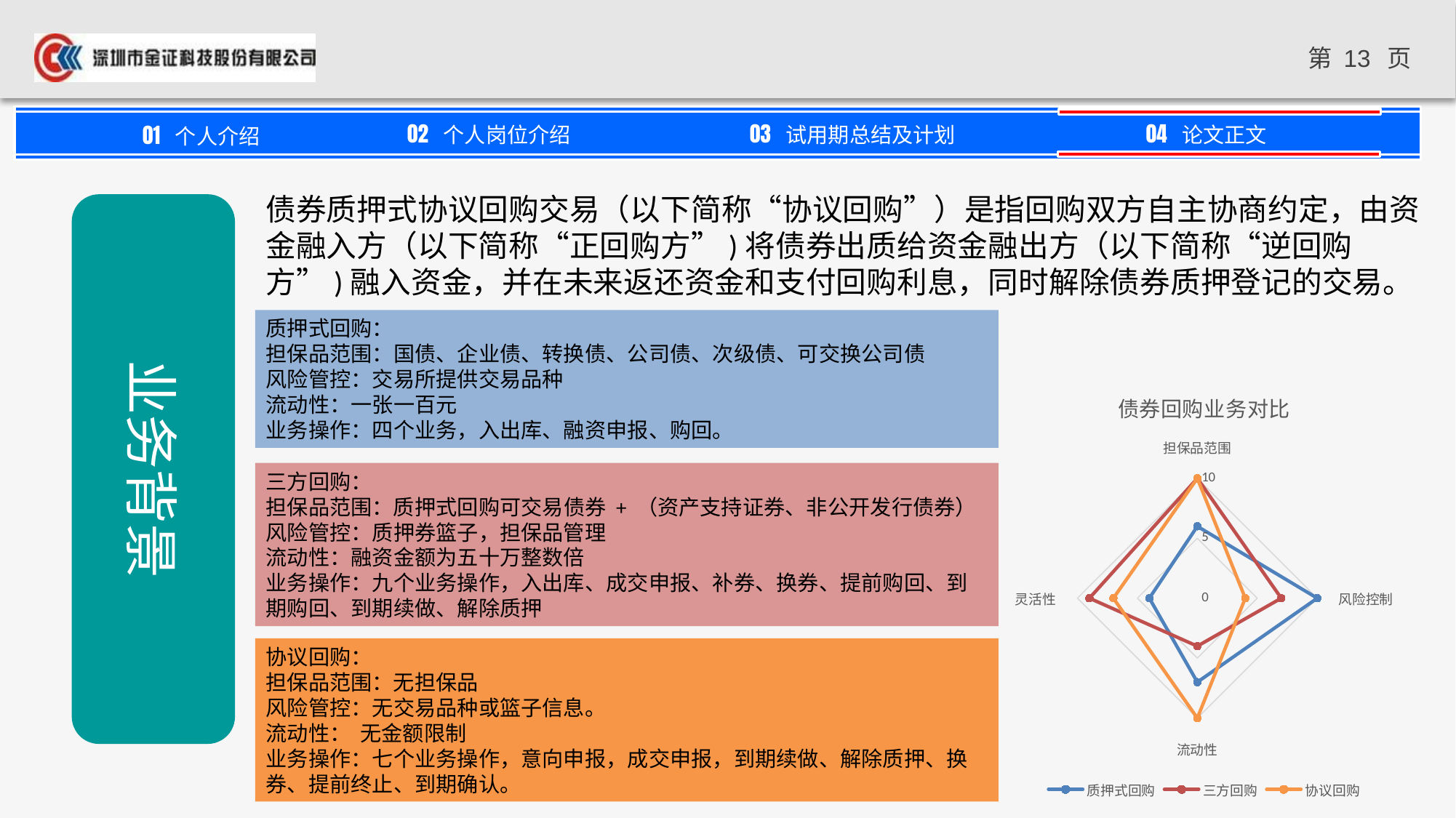

债券质押式协议回购交易（以下简称“协议回购”）是指回购双方自主协商约定，由资金融入方（以下简称“正回购方”)将债券出质给资金融出方（以下简称“逆回购方”)融入资金，并在未来返还资金和支付回购利息，同时解除债券质押登记的交易。
业务背景
质押式回购：
担保品范围：国债、企业债、转换债、公司债、次级债、可交换公司债
风险管控：交易所提供交易品种
流动性：一张一百元
业务操作：四个业务，入出库、融资申报、购回。

### Chart: 债券回购业务对比

| Category | 质押式回购 | 三方回购 | 协议回购 |
|---|---|---|---|
| 担保品范围 | 6.0 | 10.0 | 10.0 |
| 风险控制 | 10.0 | 7.0 | 4.0 |
| 流动性 | 7.0 | 4.0 | 10.0 |
| 灵活性 | 4.0 | 9.0 | 7.0 |
三方回购：
担保品范围：质押式回购可交易债券 + （资产支持证券、非公开发行债券）
风险管控：质押券篮子，担保品管理
流动性：融资金额为五十万整数倍
业务操作：九个业务操作，入出库、成交申报、补券、换券、提前购回、到期购回、到期续做、解除质押
协议回购：
担保品范围：无担保品
风险管控：无交易品种或篮子信息。
流动性：  无金额限制
业务操作：七个业务操作，意向申报，成交申报，到期续做、解除质押、换券、提前终止、到期确认。